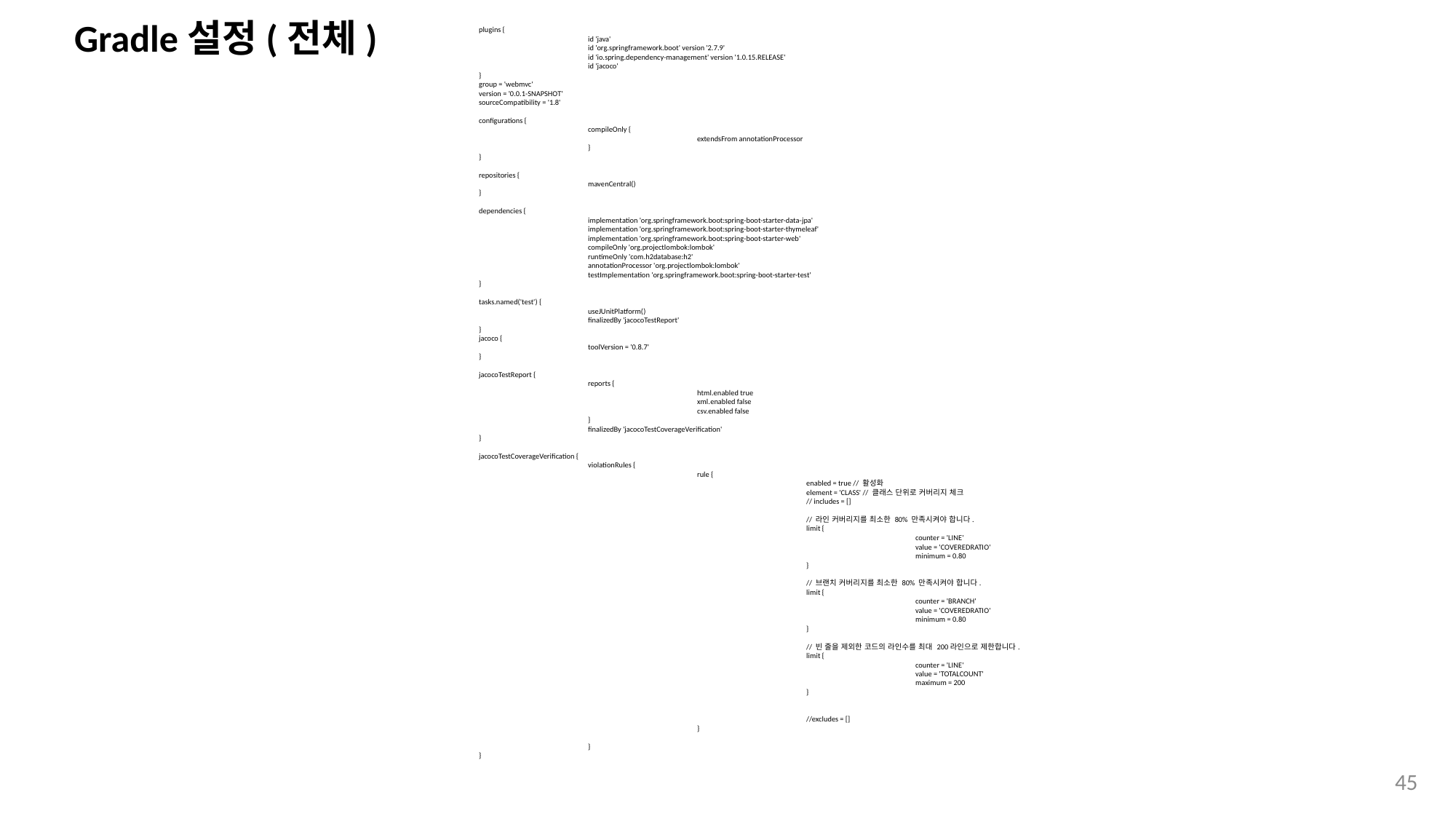

# Gradle설정(전체)
plugins {
	id 'java'
	id 'org.springframework.boot' version '2.7.9'
	id 'io.spring.dependency-management' version '1.0.15.RELEASE'
	id 'jacoco'
}
group = 'webmvc'
version = '0.0.1-SNAPSHOT'
sourceCompatibility = '1.8'

configurations {
	compileOnly {
		extendsFrom annotationProcessor
	}
}

repositories {
	mavenCentral()
}

dependencies {
	implementation 'org.springframework.boot:spring-boot-starter-data-jpa'
	implementation 'org.springframework.boot:spring-boot-starter-thymeleaf'
	implementation 'org.springframework.boot:spring-boot-starter-web'
	compileOnly 'org.projectlombok:lombok'
	runtimeOnly 'com.h2database:h2'
	annotationProcessor 'org.projectlombok:lombok'
	testImplementation 'org.springframework.boot:spring-boot-starter-test'
}

tasks.named('test') {
	useJUnitPlatform()
	finalizedBy 'jacocoTestReport'
}
jacoco {
	toolVersion = '0.8.7'
}

jacocoTestReport {
	reports {
		html.enabled true
		xml.enabled false
		csv.enabled false
	}
	finalizedBy 'jacocoTestCoverageVerification'
}

jacocoTestCoverageVerification {
	violationRules {
		rule {
			enabled = true // 활성화
			element = 'CLASS' // 클래스 단위로 커버리지 체크
			// includes = []

			// 라인 커버리지를 최소한 80% 만족시켜야 합니다.
			limit {
				counter = 'LINE'
				value = 'COVEREDRATIO'
				minimum = 0.80
			}

			// 브랜치 커버리지를 최소한 80% 만족시켜야 합니다.
			limit {
				counter = 'BRANCH'
				value = 'COVEREDRATIO'
				minimum = 0.80
			}

			// 빈 줄을 제외한 코드의 라인수를 최대 200라인으로 제한합니다.
			limit {
				counter = 'LINE'
				value = 'TOTALCOUNT'
				maximum = 200
			}

			//excludes = []
		}

	}
}
45